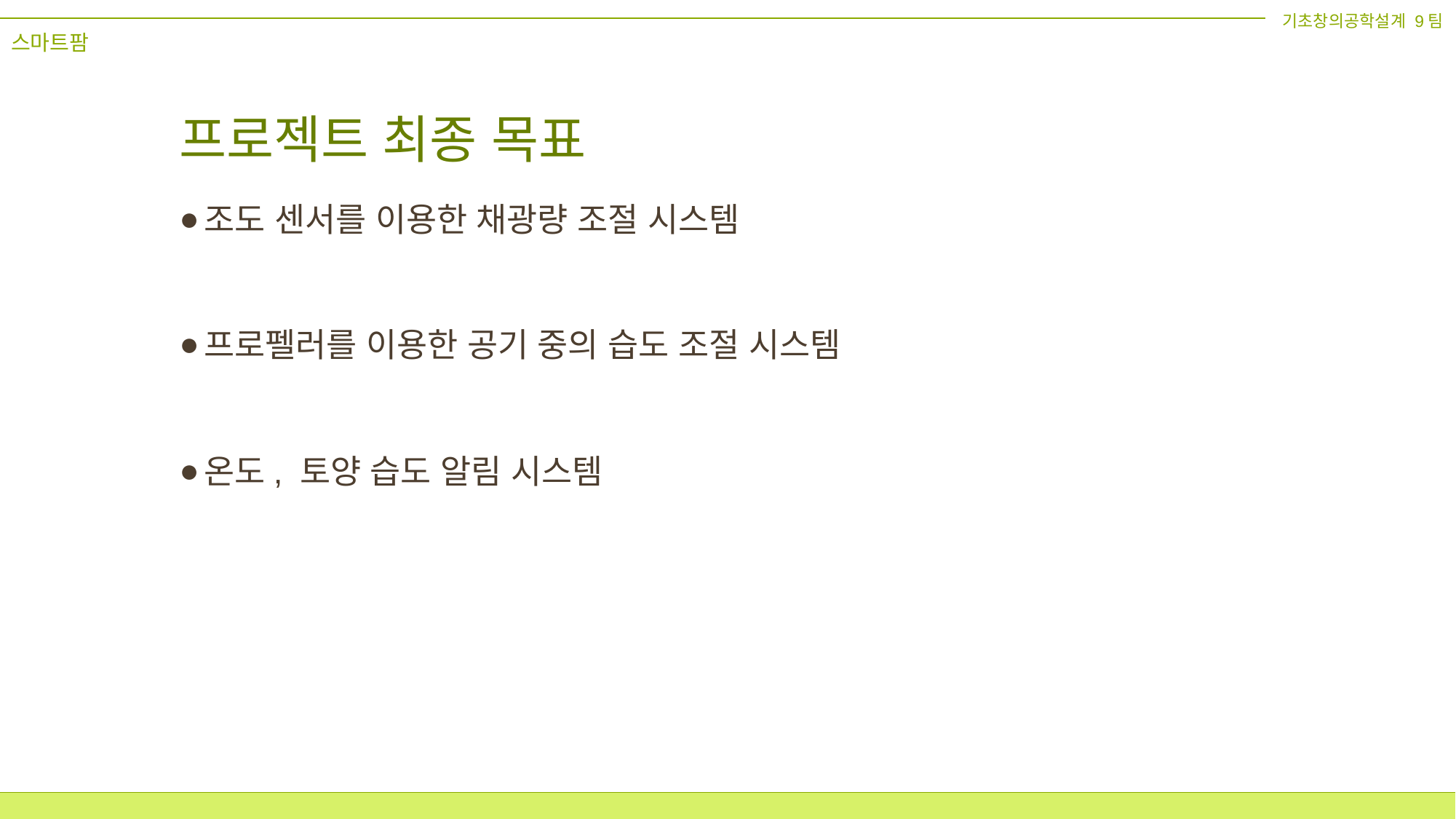

기초창의공학설계 9팀
스마트팜
# 프로젝트 최종 목표
조도 센서를 이용한 채광량 조절 시스템

프로펠러를 이용한 공기 중의 습도 조절 시스템

온도, 토양 습도 알림 시스템

10
2023년 11월 13일
바닥글 추가